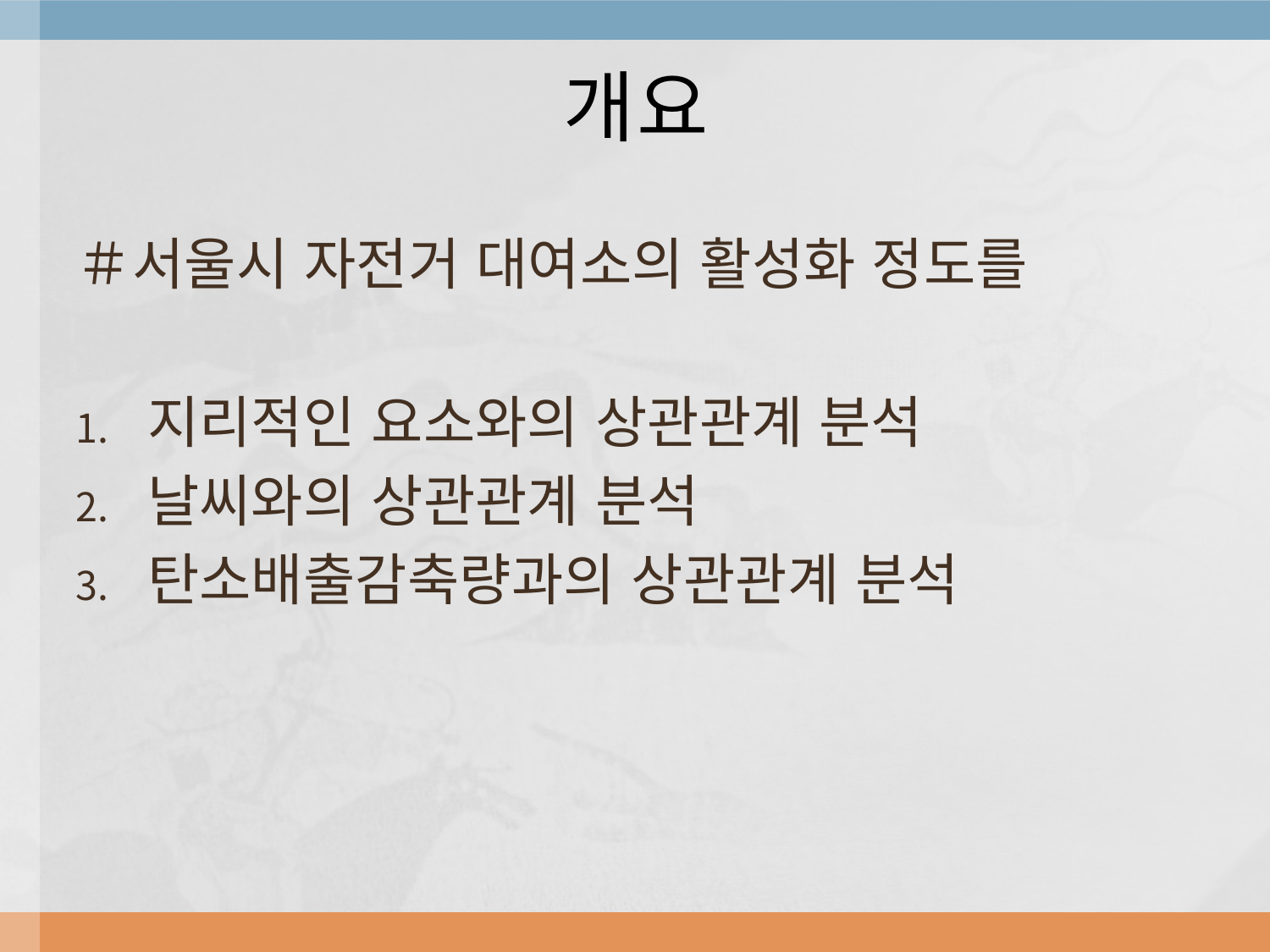

# 개요
＃서울시 자전거 대여소의 활성화 정도를

지리적인 요소와의 상관관계 분석
날씨와의 상관관계 분석
탄소배출감축량과의 상관관계 분석